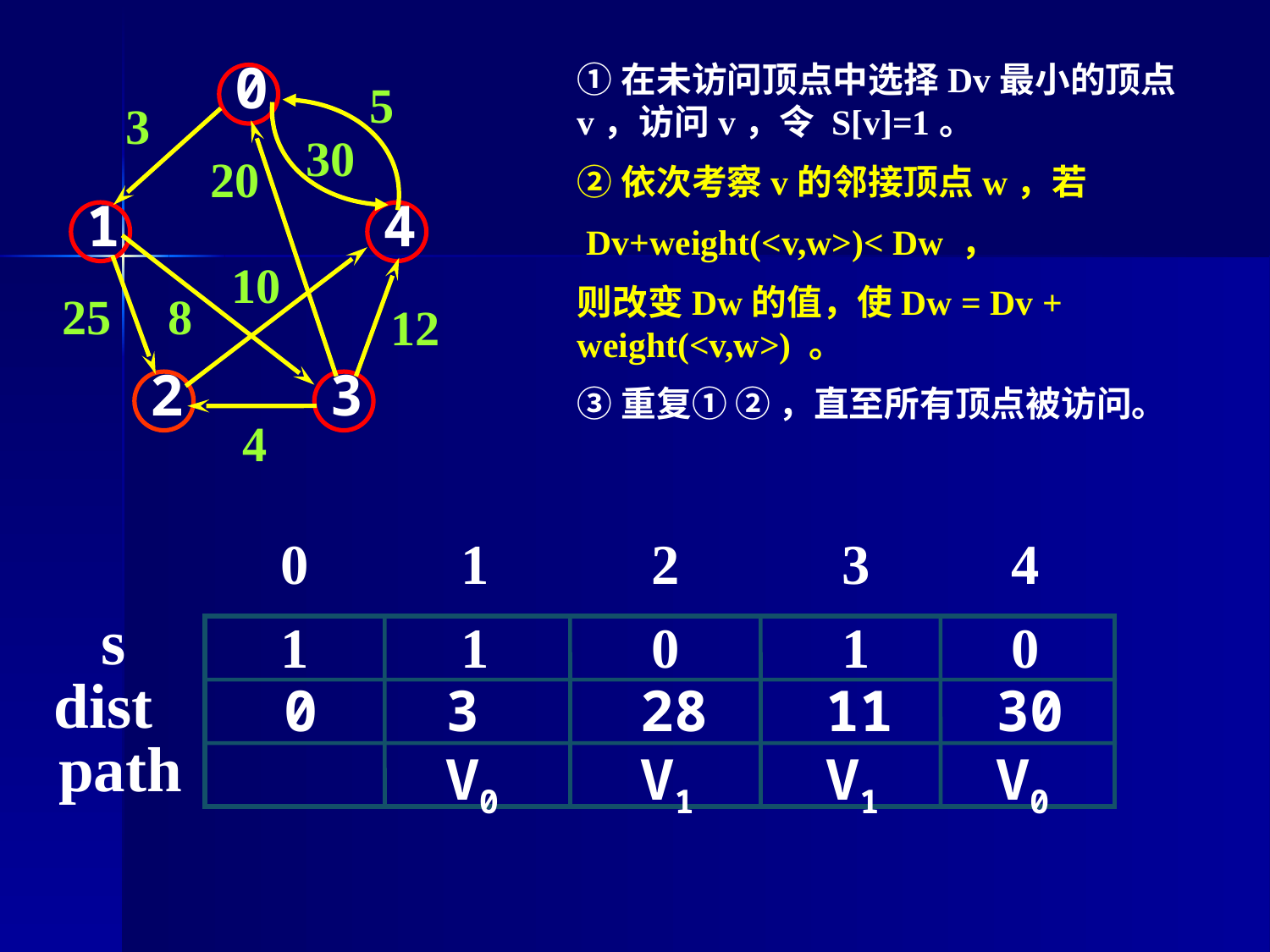

0

5
3

30
20
1

4

10

25
8
12
2

3

4
①在未访问顶点中选择Dv最小的顶点v，访问v，令 S[v]=1。
②依次考察v的邻接顶点w，若
 Dv+weight(<v,w>)< Dw ，
则改变Dw的值，使Dw = Dv + weight(<v,w>) 。
③重复① ② ，直至所有顶点被访问。
0
1
2
3
4
s
1
1
0
1
0

dist
0
3
V0
28
V1
11
V1
30
V0

path